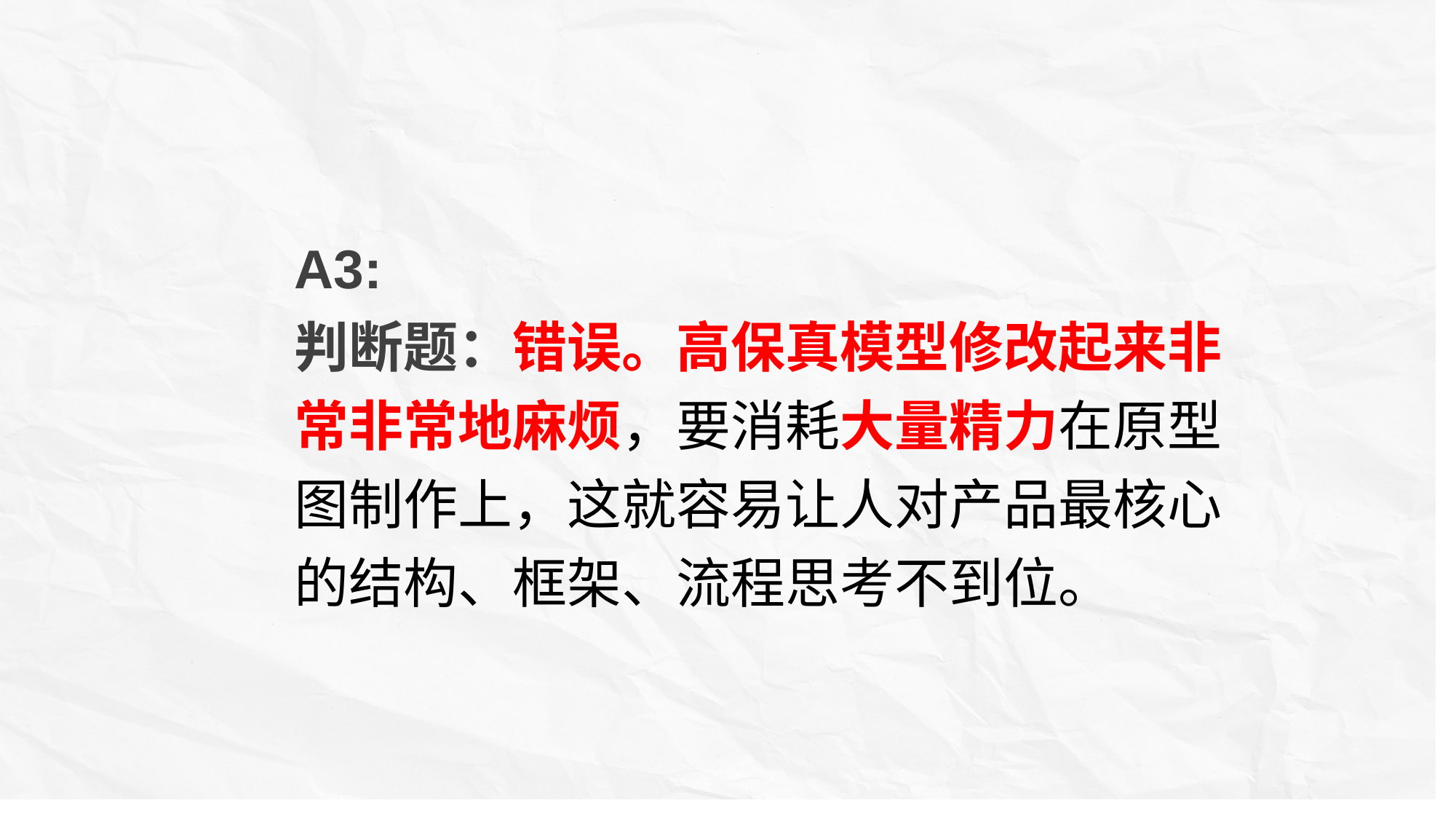

A3:
判断题：错误。高保真模型修改起来非常非常地麻烦，要消耗大量精力在原型图制作上，这就容易让人对产品最核心的结构、框架、流程思考不到位。